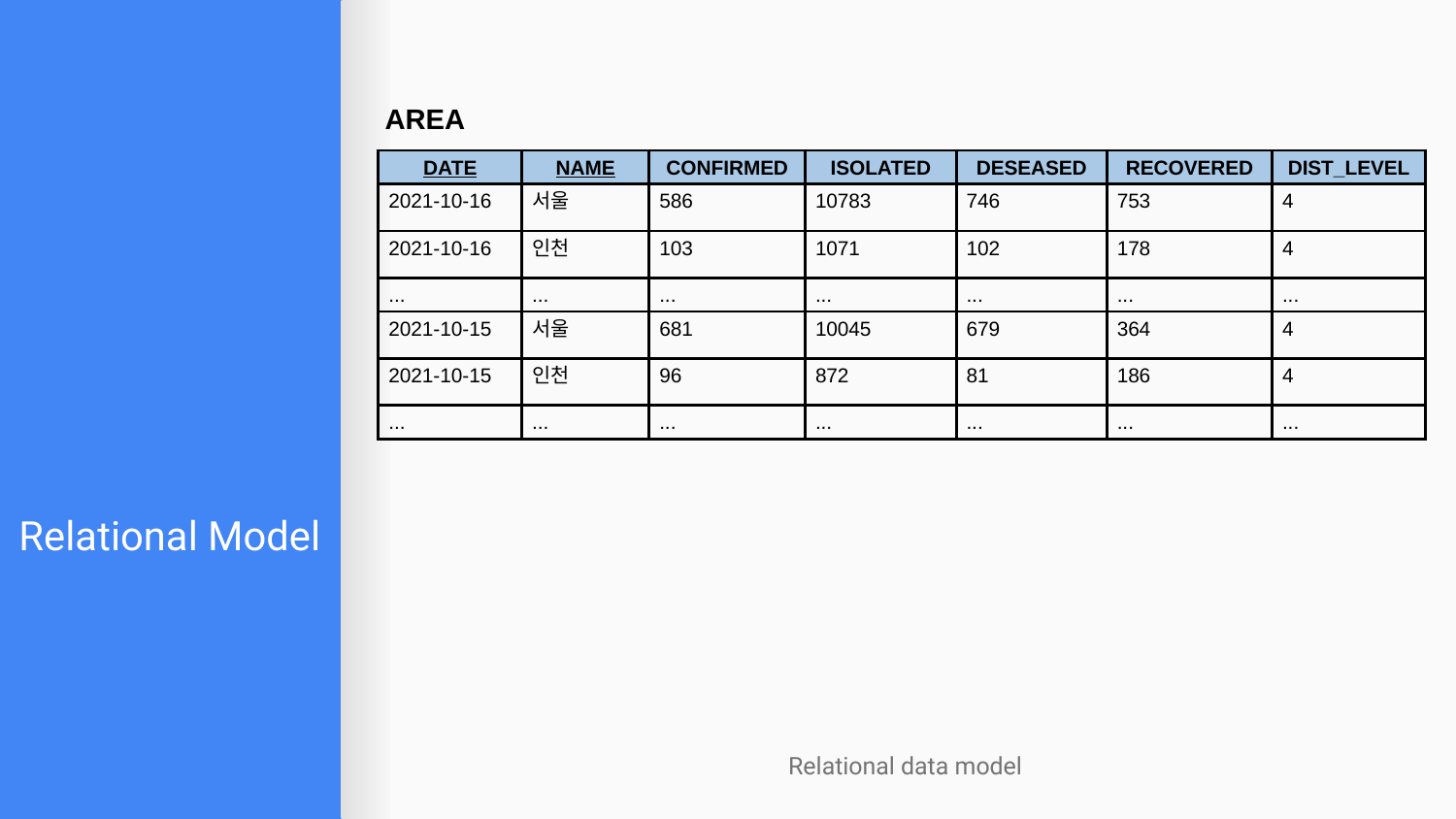

AREA
| DATE | NAME | CONFIRMED | ISOLATED | DESEASED | RECOVERED | DIST\_LEVEL |
| --- | --- | --- | --- | --- | --- | --- |
| 2021-10-16 | 서울 | 586 | 10783 | 746 | 753 | 4 |
| 2021-10-16 | 인천 | 103 | 1071 | 102 | 178 | 4 |
| ... | ... | ... | ... | ... | ... | ... |
| 2021-10-15 | 서울 | 681 | 10045 | 679 | 364 | 4 |
| 2021-10-15 | 인천 | 96 | 872 | 81 | 186 | 4 |
| ... | ... | ... | ... | ... | ... | ... |
# Relational Model
Relational data model